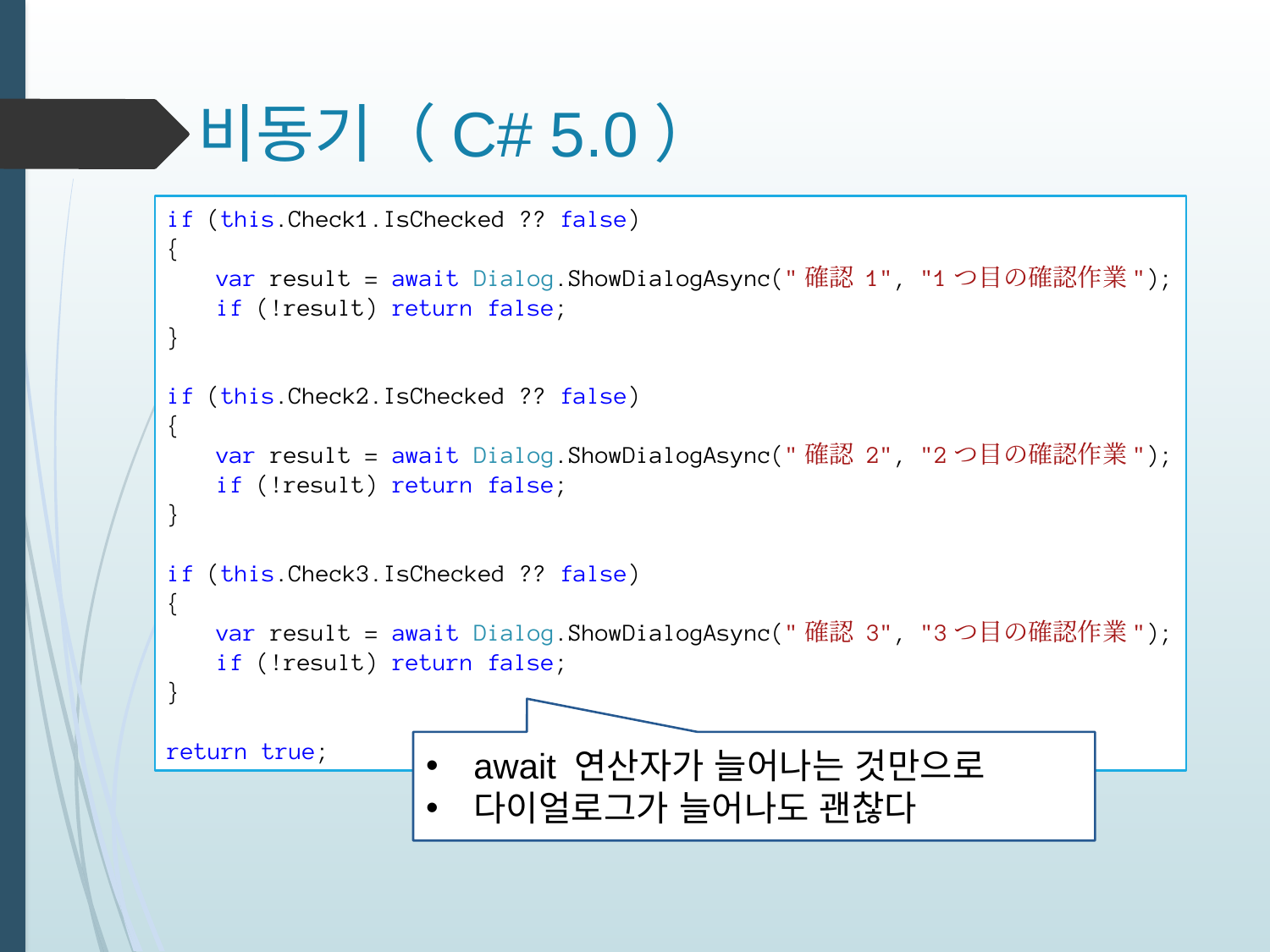

# 비동기（C# 5.0）

if (this.Check1.IsChecked ?? false)
{
	var result = await Dialog.ShowDialogAsync("確認 1", "1つ目の確認作業");
	if (!result) return false;
}

if (this.Check2.IsChecked ?? false)
{
	var result = await Dialog.ShowDialogAsync("確認 2", "2つ目の確認作業");
	if (!result) return false;
}

if (this.Check3.IsChecked ?? false)
{
	var result = await Dialog.ShowDialogAsync("確認 3", "3つ目の確認作業");
	if (!result) return false;
}

return true;
await 연산자가 늘어나는 것만으로
다이얼로그가 늘어나도 괜찮다